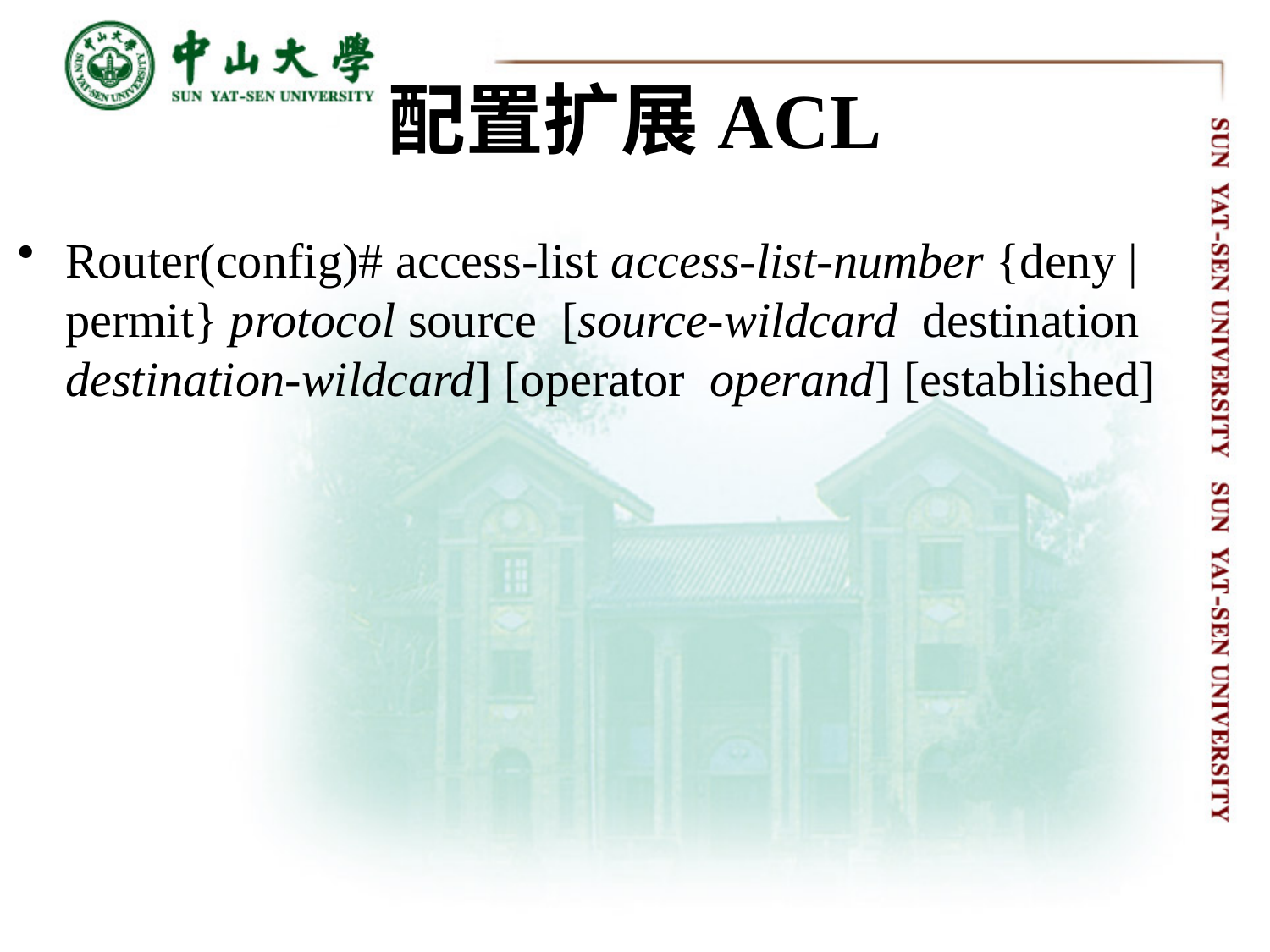

# 配置扩展ACL
Router(config)# access-list access-list-number {deny | permit} protocol source  [source-wildcard  destination  destination-wildcard] [operator  operand] [established]